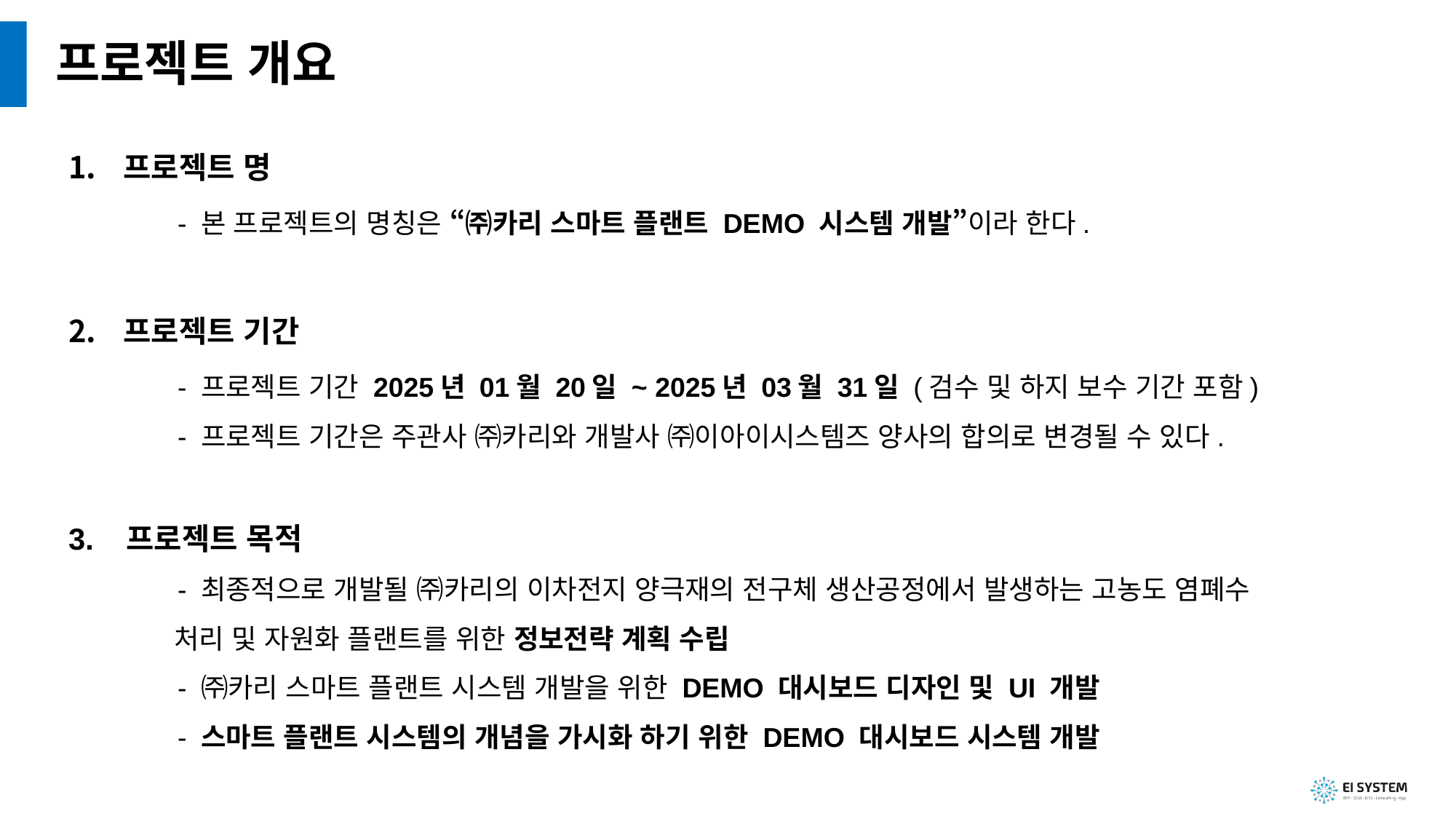

# 프로젝트 개요
프로젝트 명
	- 본 프로젝트의 명칭은 “㈜카리 스마트 플랜트 DEMO 시스템 개발”이라 한다.

프로젝트 기간
	- 프로젝트 기간 2025년 01월 20일 ~ 2025년 03월 31일 (검수 및 하지 보수 기간 포함)
	- 프로젝트 기간은 주관사 ㈜카리와 개발사 ㈜이아이시스템즈 양사의 합의로 변경될 수 있다.

3.   프로젝트 목적
	- 최종적으로 개발될 ㈜카리의 이차전지 양극재의 전구체 생산공정에서 발생하는 고농도 염폐수
             처리 및 자원화 플랜트를 위한 정보전략 계획 수립
	- ㈜카리 스마트 플랜트 시스템 개발을 위한 DEMO 대시보드 디자인 및 UI 개발
	- 스마트 플랜트 시스템의 개념을 가시화 하기 위한 DEMO 대시보드 시스템 개발